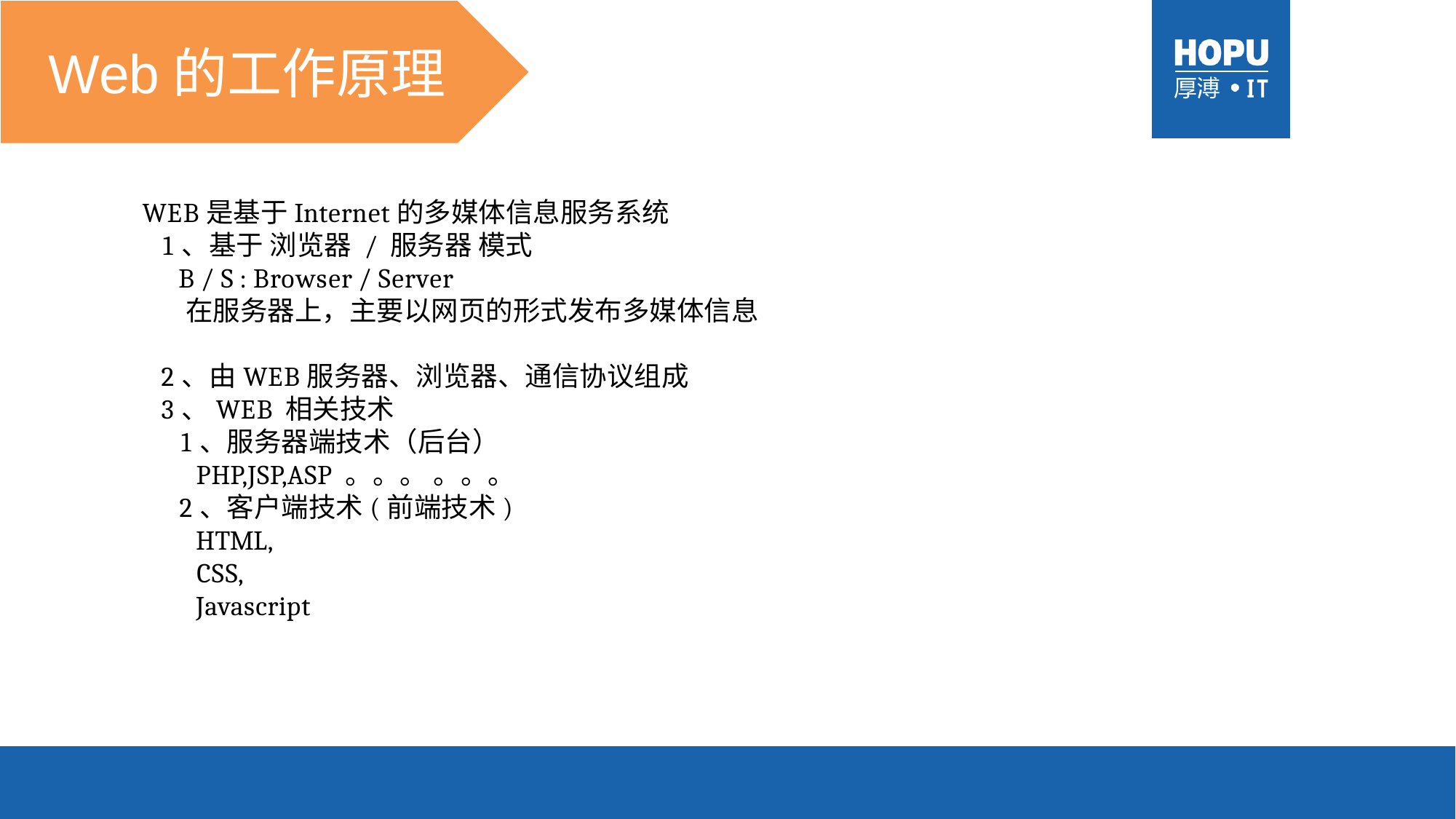

Web的工作原理
WEB是基于Internet的多媒体信息服务系统
   1、基于 浏览器 / 服务器 模式
      B / S : Browser / Server
      在服务器上，主要以网页的形式发布多媒体信息

   2、由WEB服务器、浏览器、通信协议组成
   3、WEB 相关技术
      1、服务器端技术（后台）
         PHP,JSP,ASP 。。。 。。。
      2、客户端技术(前端技术)
         HTML,
         CSS,
         Javascript